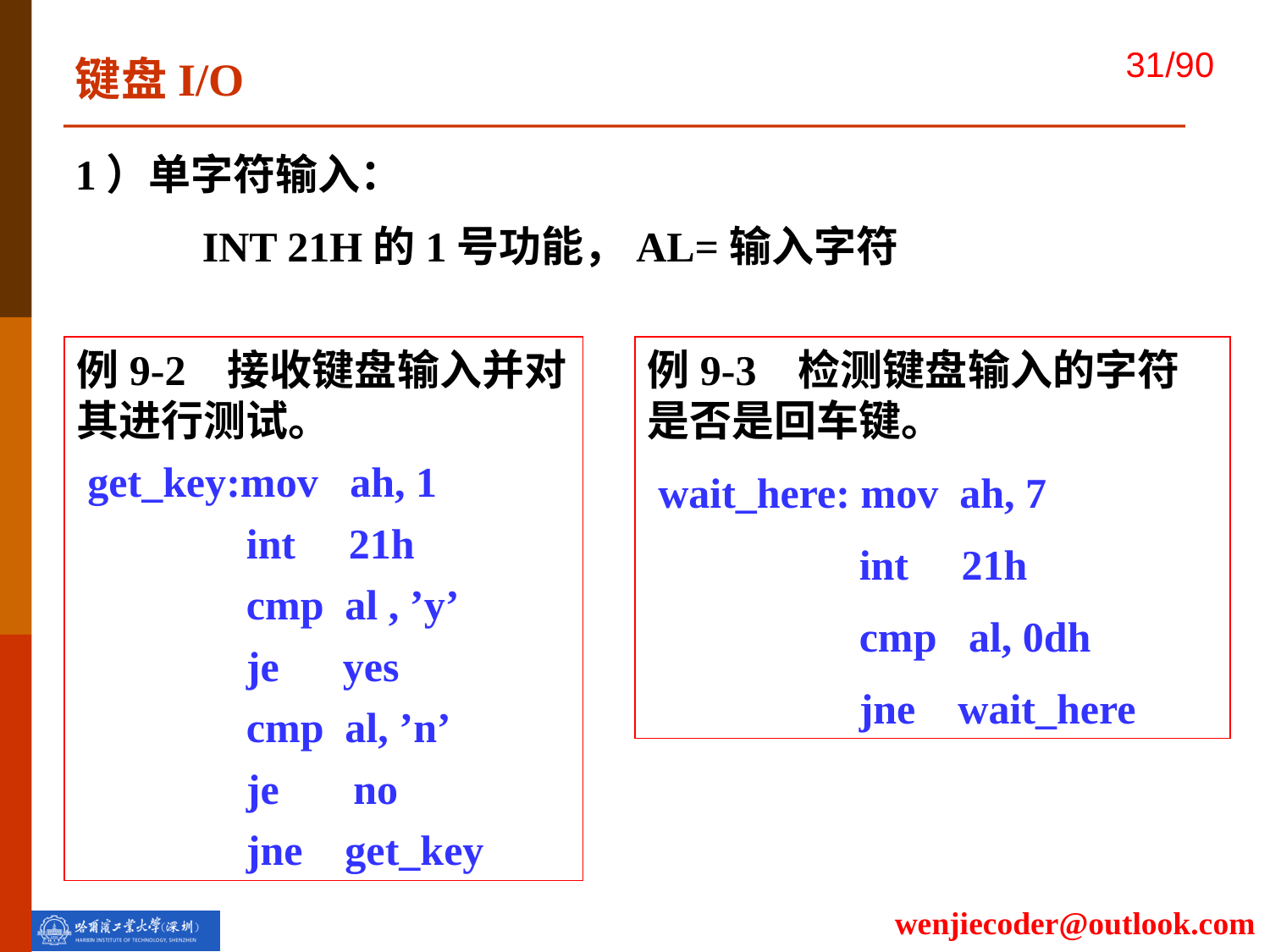

键盘I/O
1）单字符输入：
	INT 21H的1号功能，AL=输入字符
例9-2   接收键盘输入并对其进行测试。
 get_key:mov   ah, 1
                int     21h
                cmp  al , ’y’
                je      yes
                cmp  al, ’n’
                je       no
                jne    get_key
例9-3   检测键盘输入的字符是否是回车键。
 wait_here: mov  ah, 7
                    int     21h
                    cmp   al, 0dh
                    jne    wait_here